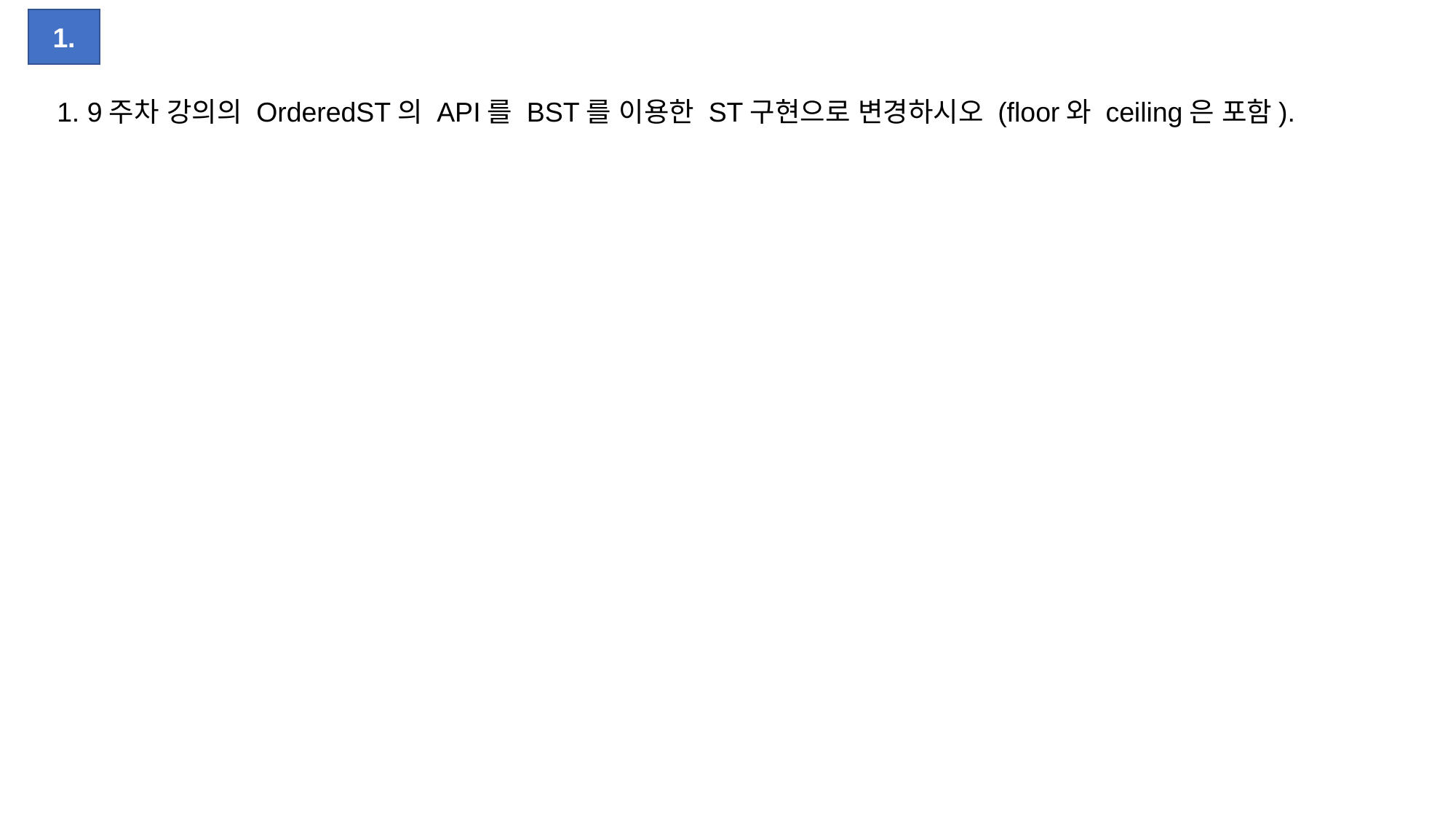

1.
1. 9주차 강의의 OrderedST의 API를 BST를 이용한 ST구현으로 변경하시오 (floor와 ceiling은 포함).